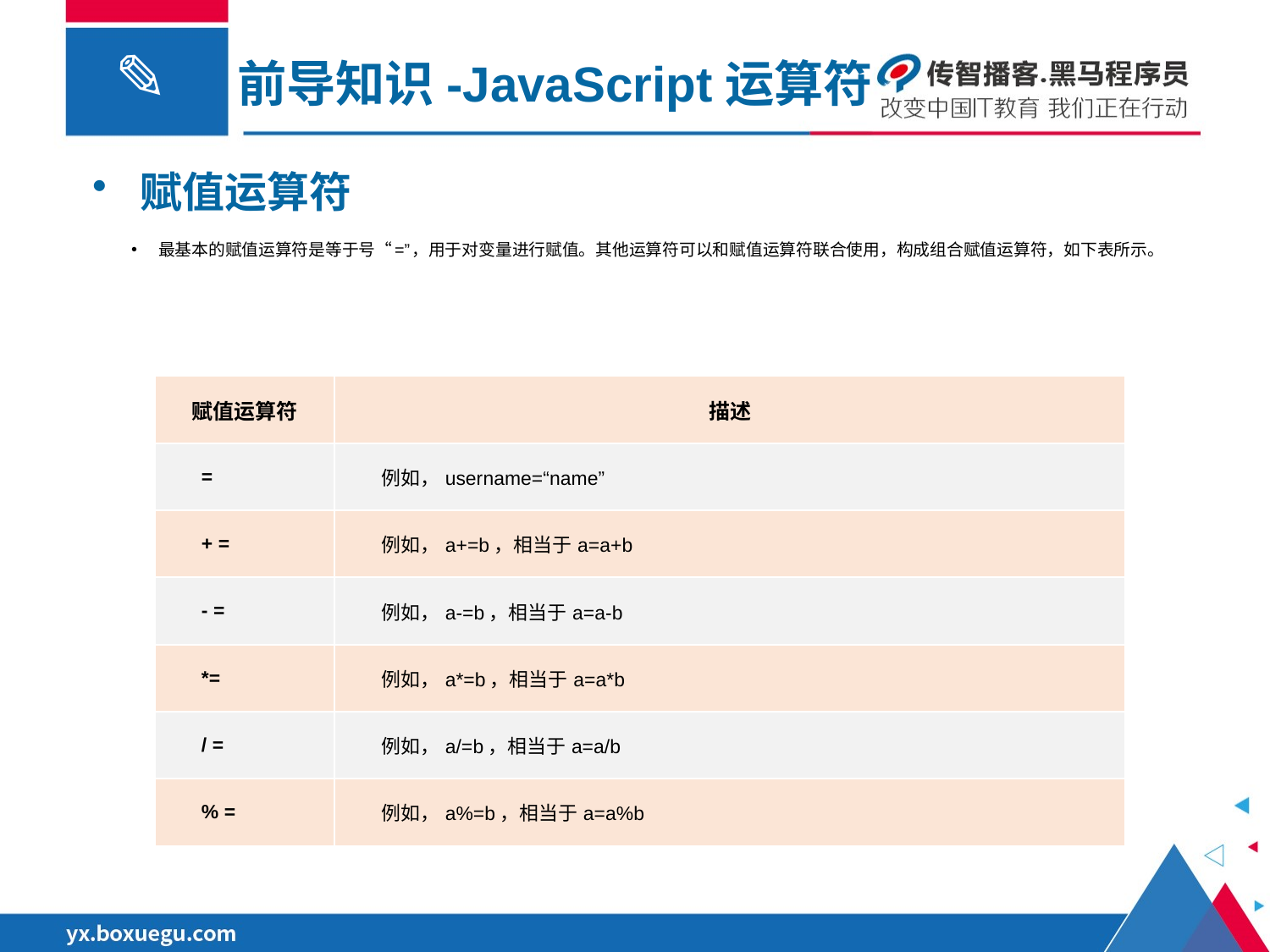

前导知识-JavaScript运算符
赋值运算符
最基本的赋值运算符是等于号“=”，用于对变量进行赋值。其他运算符可以和赋值运算符联合使用，构成组合赋值运算符，如下表所示。

| 赋值运算符 | 描述 |
| --- | --- |
| = | 例如，username=“name” |
| + = | 例如，a+=b，相当于a=a+b |
| - = | 例如，a-=b，相当于a=a-b |
| \*= | 例如，a\*=b，相当于a=a\*b |
| / = | 例如，a/=b，相当于a=a/b |
| % = | 例如，a%=b，相当于a=a%b |